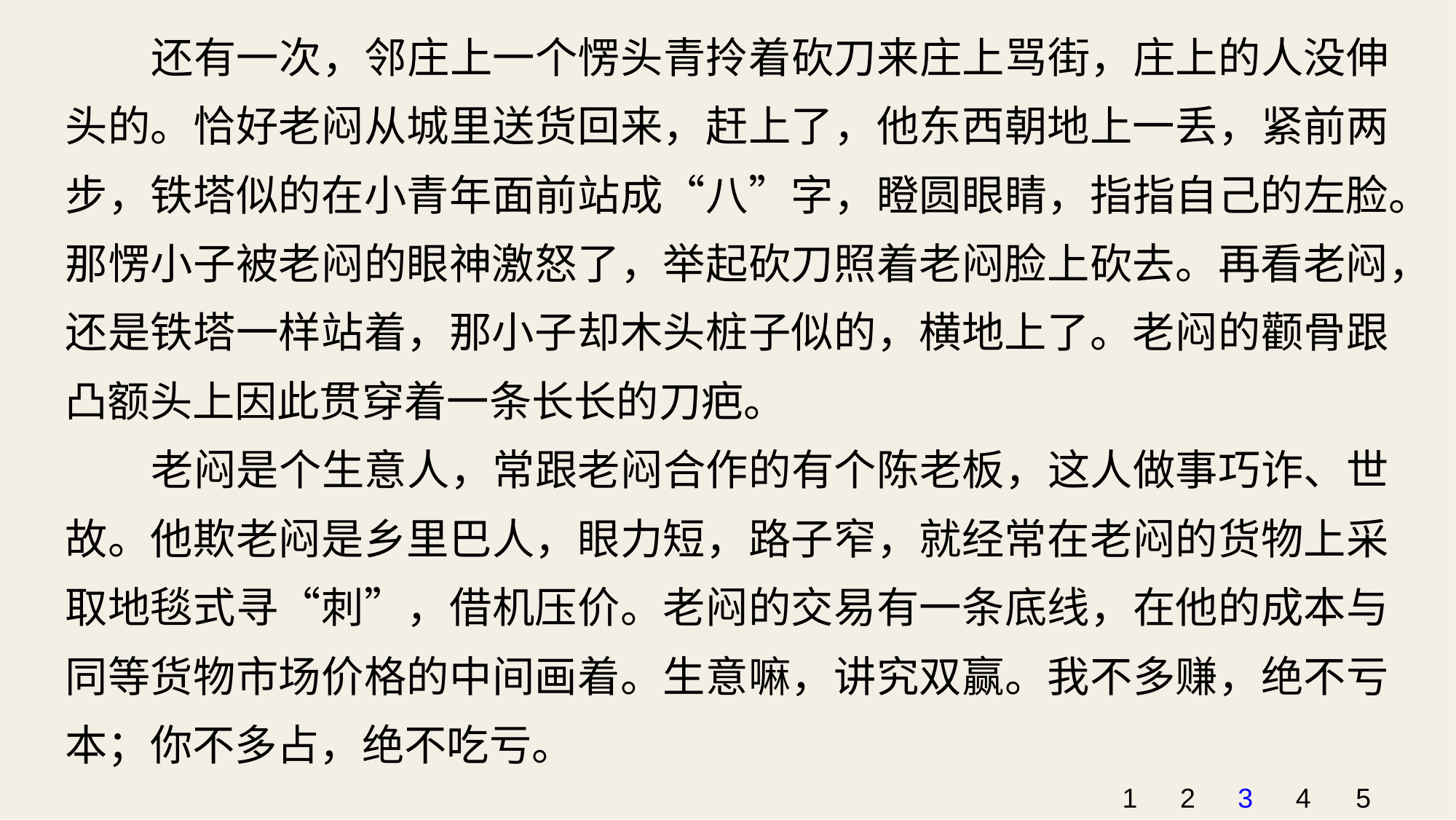

还有一次，邻庄上一个愣头青拎着砍刀来庄上骂街，庄上的人没伸头的。恰好老闷从城里送货回来，赶上了，他东西朝地上一丢，紧前两步，铁塔似的在小青年面前站成“八”字，瞪圆眼睛，指指自己的左脸。那愣小子被老闷的眼神激怒了，举起砍刀照着老闷脸上砍去。再看老闷，还是铁塔一样站着，那小子却木头桩子似的，横地上了。老闷的颧骨跟凸额头上因此贯穿着一条长长的刀疤。
老闷是个生意人，常跟老闷合作的有个陈老板，这人做事巧诈、世故。他欺老闷是乡里巴人，眼力短，路子窄，就经常在老闷的货物上采取地毯式寻“刺”，借机压价。老闷的交易有一条底线，在他的成本与同等货物市场价格的中间画着。生意嘛，讲究双赢。我不多赚，绝不亏本；你不多占，绝不吃亏。
1
2
3
4
5